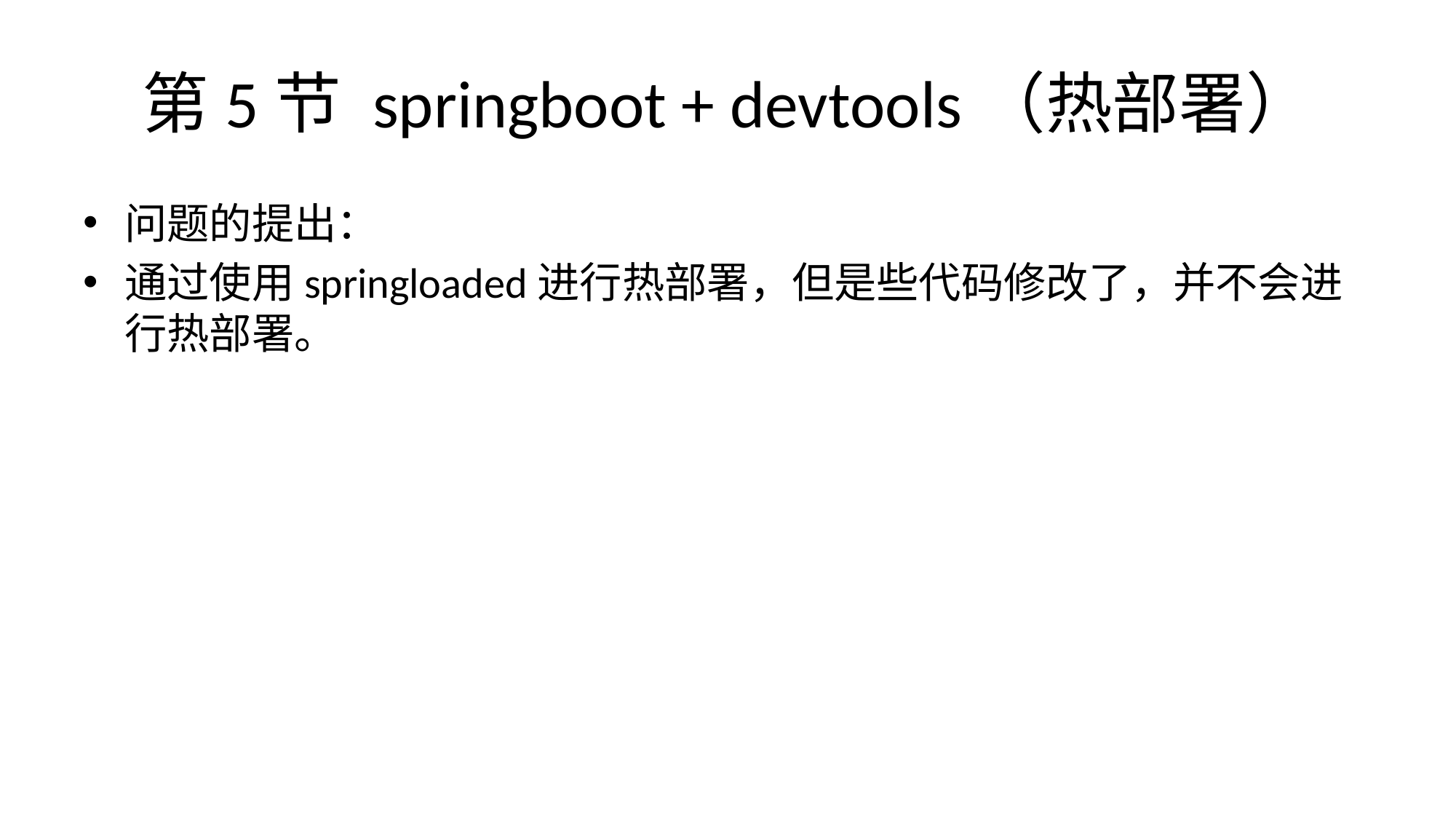

# 第5节 springboot + devtools（热部署）
问题的提出：
通过使用springloaded进行热部署，但是些代码修改了，并不会进行热部署。